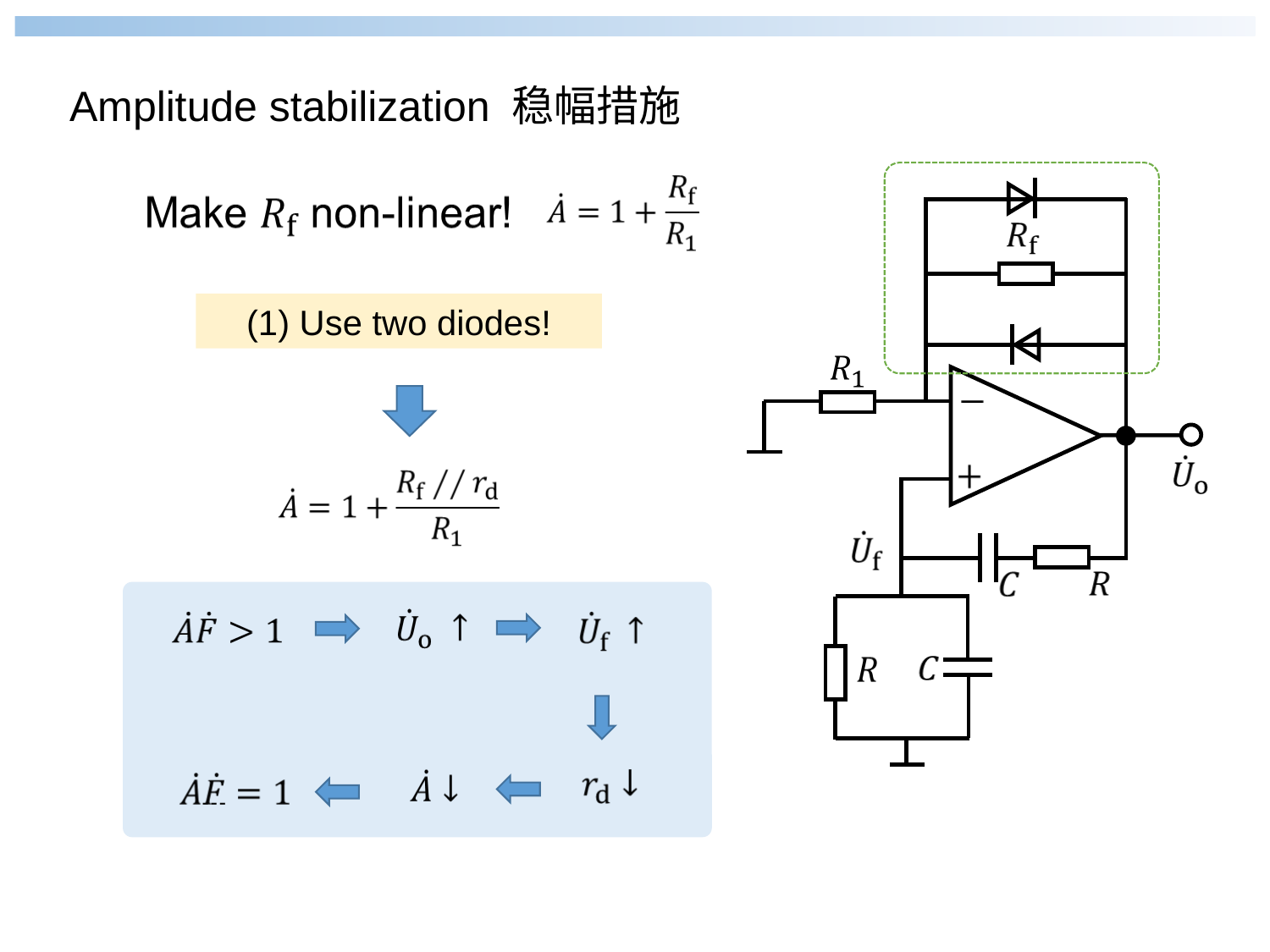

Amplitude stabilization 稳幅措施

(1) Use two diodes!